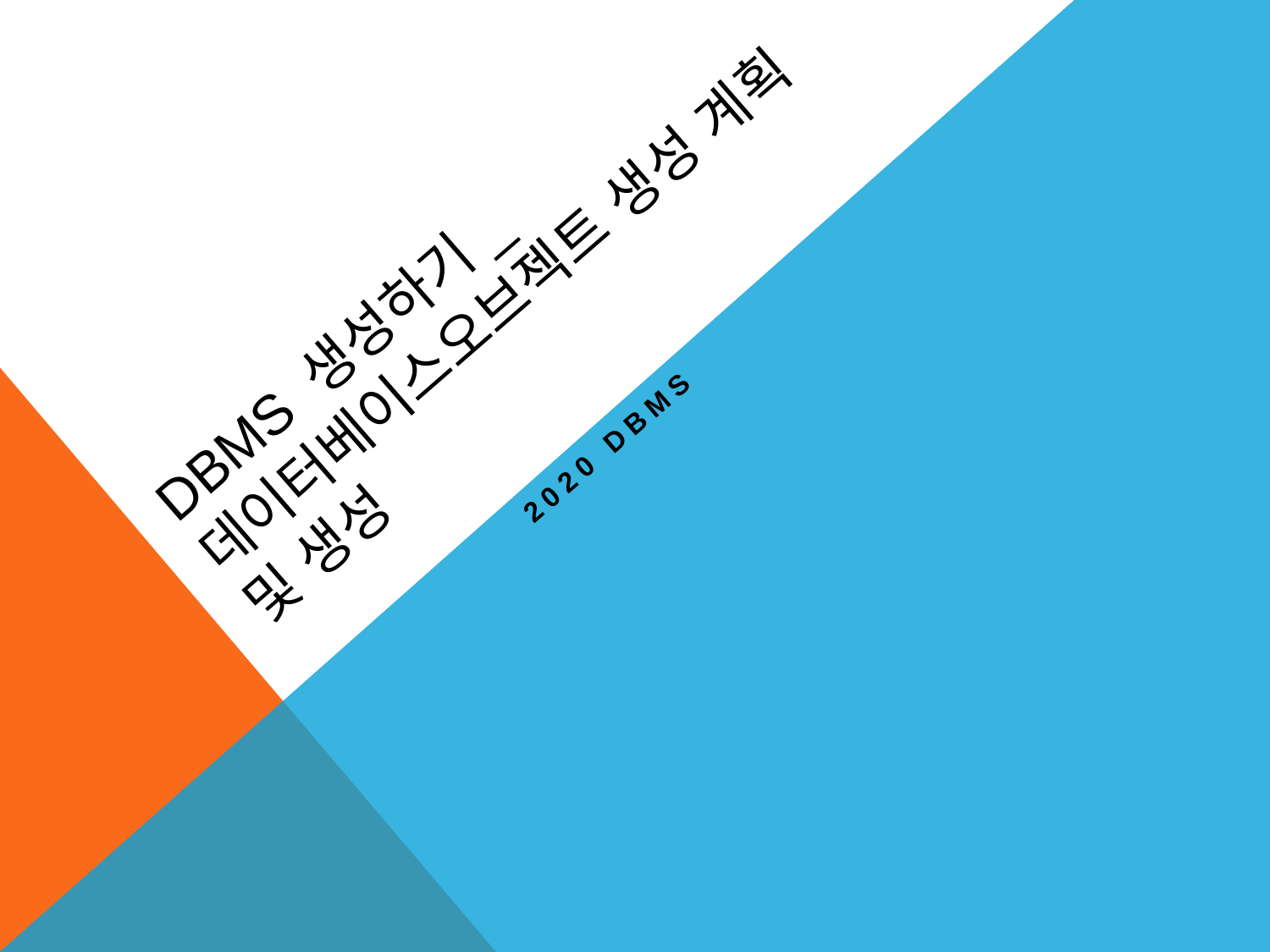

# DBMS 생성하기_데이터베이스오브젝트 생성 계획 및 생성
2020 DBMS